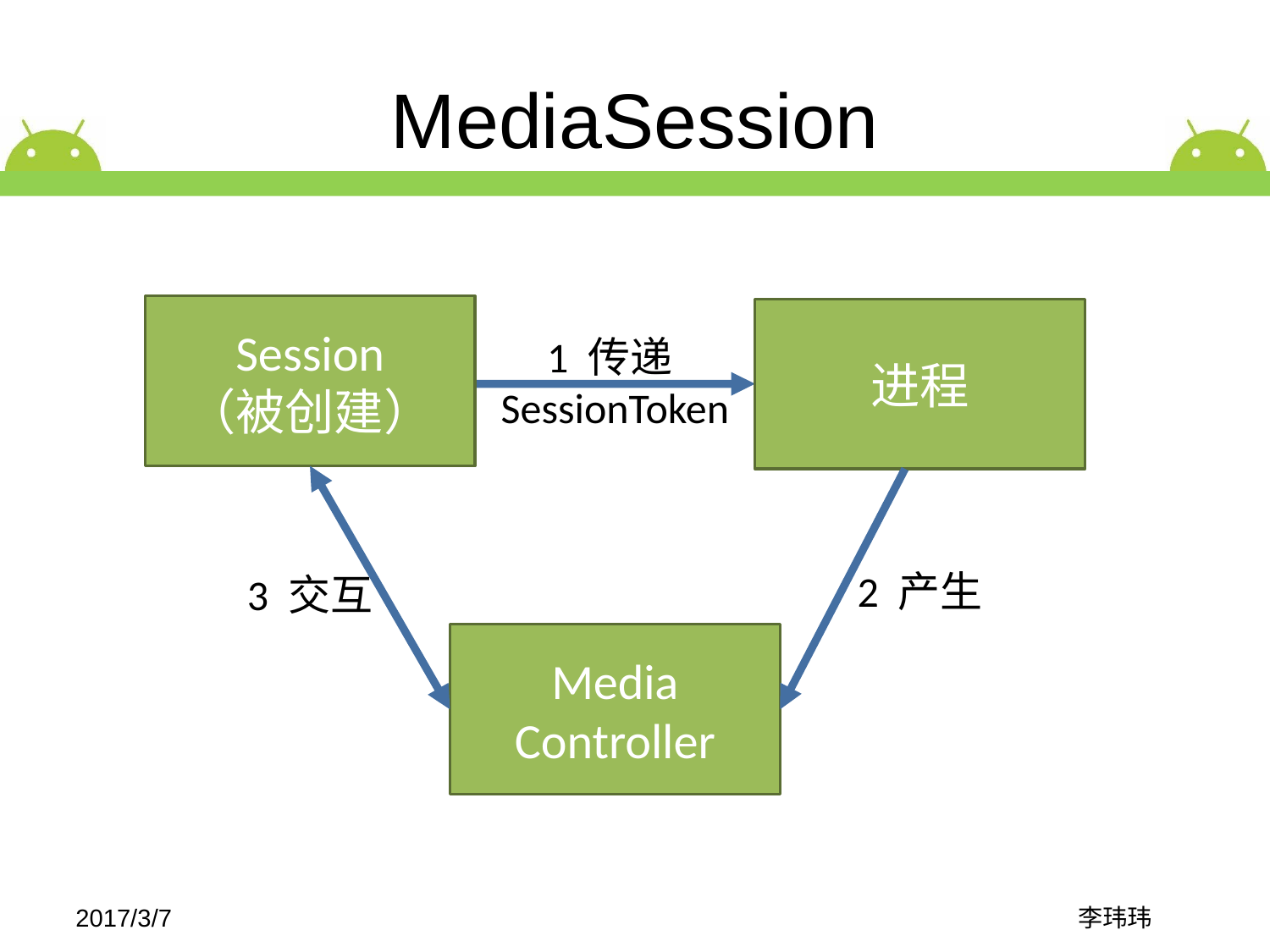

# MediaSession
Session
（被创建）
进程
1 传递SessionToken
2 产生
3 交互
Media Controller